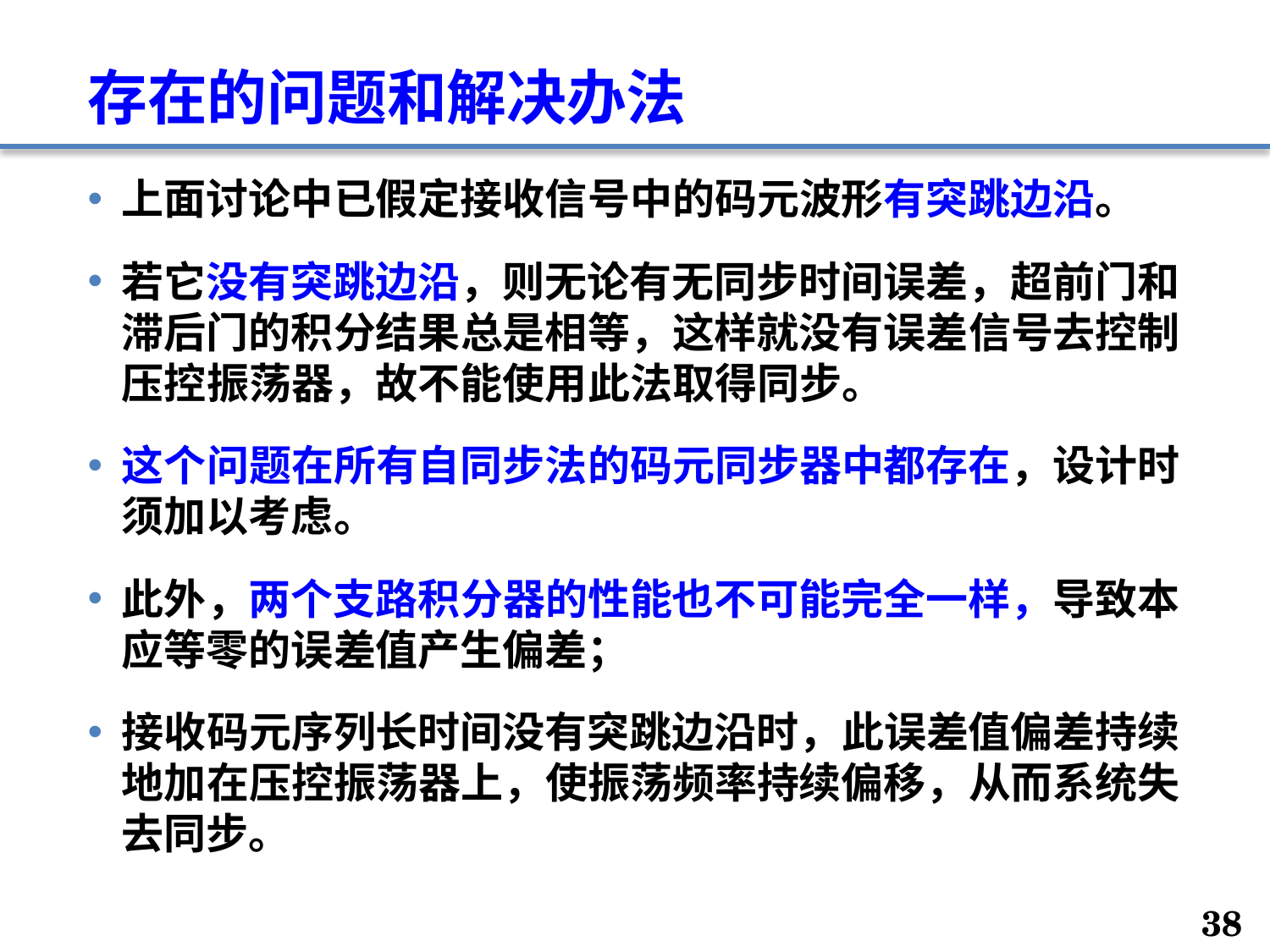

# 存在的问题和解决办法
上面讨论中已假定接收信号中的码元波形有突跳边沿。
若它没有突跳边沿，则无论有无同步时间误差，超前门和滞后门的积分结果总是相等，这样就没有误差信号去控制压控振荡器，故不能使用此法取得同步。
这个问题在所有自同步法的码元同步器中都存在，设计时须加以考虑。
此外，两个支路积分器的性能也不可能完全一样，导致本应等零的误差值产生偏差；
接收码元序列长时间没有突跳边沿时，此误差值偏差持续地加在压控振荡器上，使振荡频率持续偏移，从而系统失去同步。
38